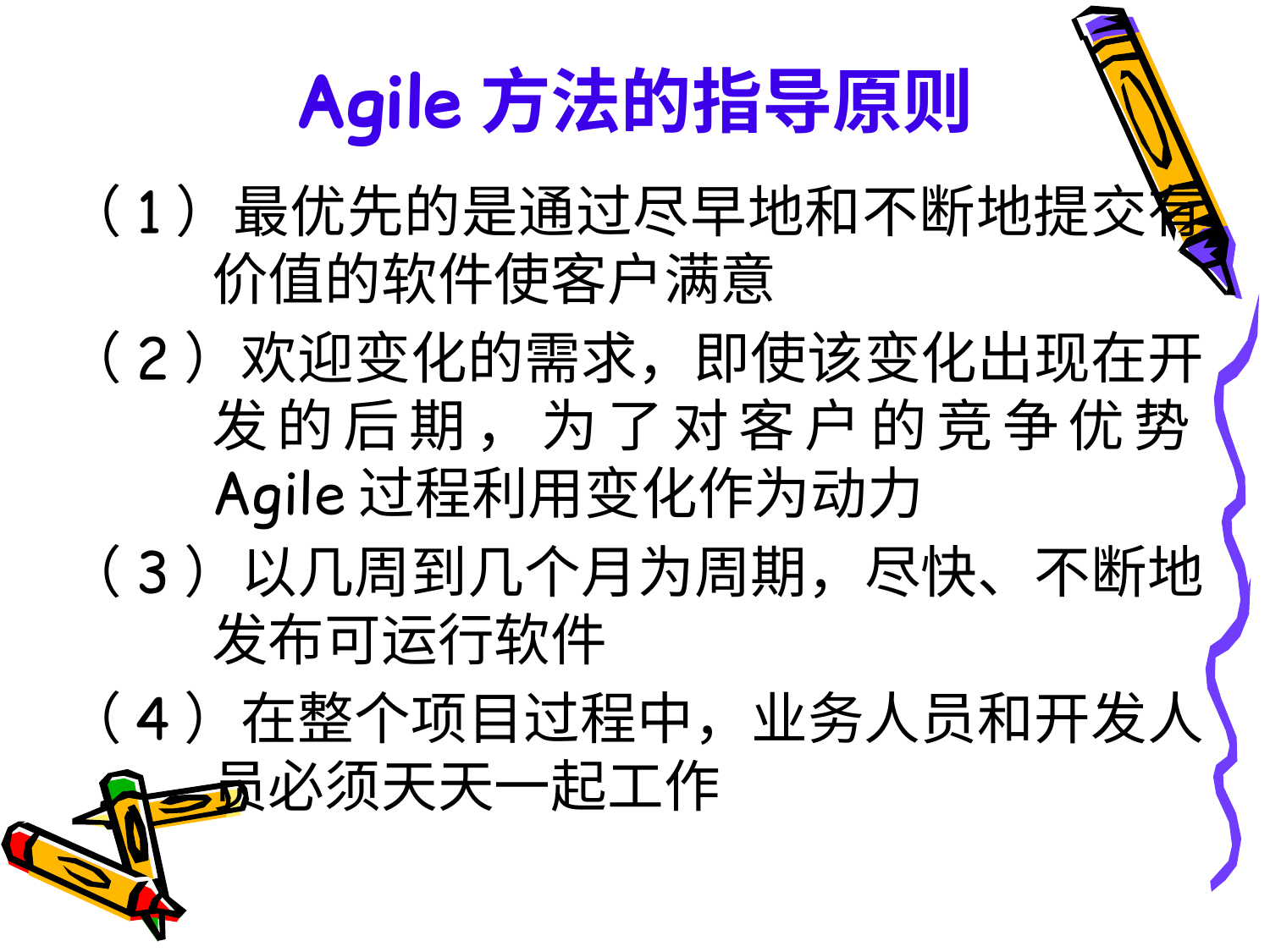

# Agile方法的指导原则
（1）最优先的是通过尽早地和不断地提交有价值的软件使客户满意
（2）欢迎变化的需求，即使该变化出现在开发的后期，为了对客户的竞争优势Agile过程利用变化作为动力
（3）以几周到几个月为周期，尽快、不断地发布可运行软件
（4）在整个项目过程中，业务人员和开发人员必须天天一起工作